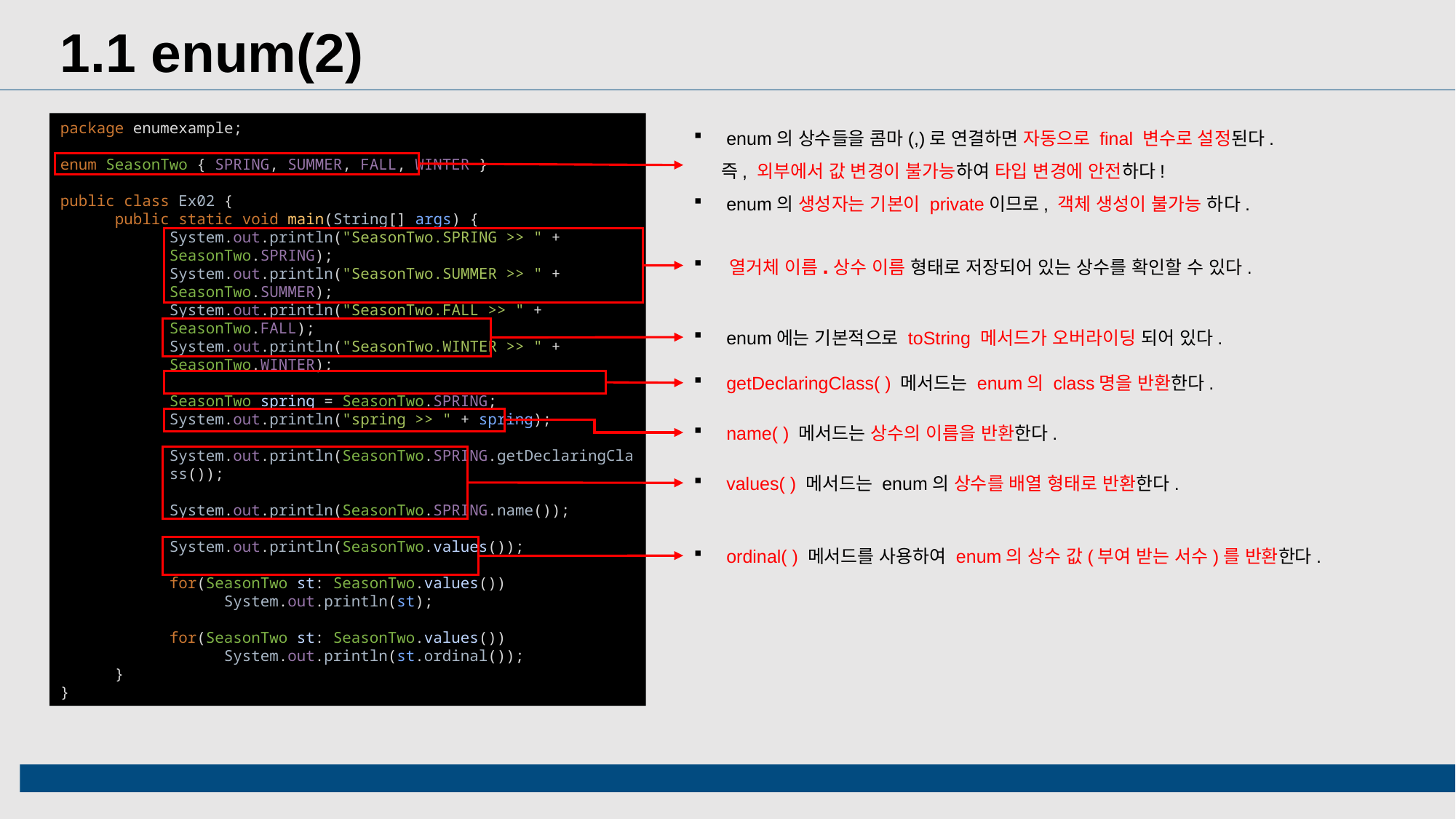

1.1 enum(2)
 enum의 상수들을 콤마(,)로 연결하면 자동으로 final 변수로 설정된다. 즉, 외부에서 값 변경이 불가능하여 타입 변경에 안전하다!
 enum의 생성자는 기본이 private이므로, 객체 생성이 불가능 하다.
package enumexample;

enum SeasonTwo { SPRING, SUMMER, FALL, WINTER }

public class Ex02 {
public static void main(String[] args) {
System.out.println("SeasonTwo.SPRING >> " + SeasonTwo.SPRING);
System.out.println("SeasonTwo.SUMMER >> " + SeasonTwo.SUMMER);
System.out.println("SeasonTwo.FALL >> " + SeasonTwo.FALL);
System.out.println("SeasonTwo.WINTER >> " + SeasonTwo.WINTER);

SeasonTwo spring = SeasonTwo.SPRING;
System.out.println("spring >> " + spring);

System.out.println(SeasonTwo.SPRING.getDeclaringClass());

System.out.println(SeasonTwo.SPRING.name());

System.out.println(SeasonTwo.values());

for(SeasonTwo st: SeasonTwo.values())
System.out.println(st);

for(SeasonTwo st: SeasonTwo.values())
System.out.println(st.ordinal());
}
}

 열거체 이름.상수 이름 형태로 저장되어 있는 상수를 확인할 수 있다.

 enum에는 기본적으로 toString 메서드가 오버라이딩 되어 있다.
 getDeclaringClass( ) 메서드는 enum의 class명을 반환한다.

 name( ) 메서드는 상수의 이름을 반환한다.

 values( ) 메서드는 enum의 상수를 배열 형태로 반환한다.

 ordinal( ) 메서드를 사용하여 enum의 상수 값(부여 받는 서수)를 반환한다.